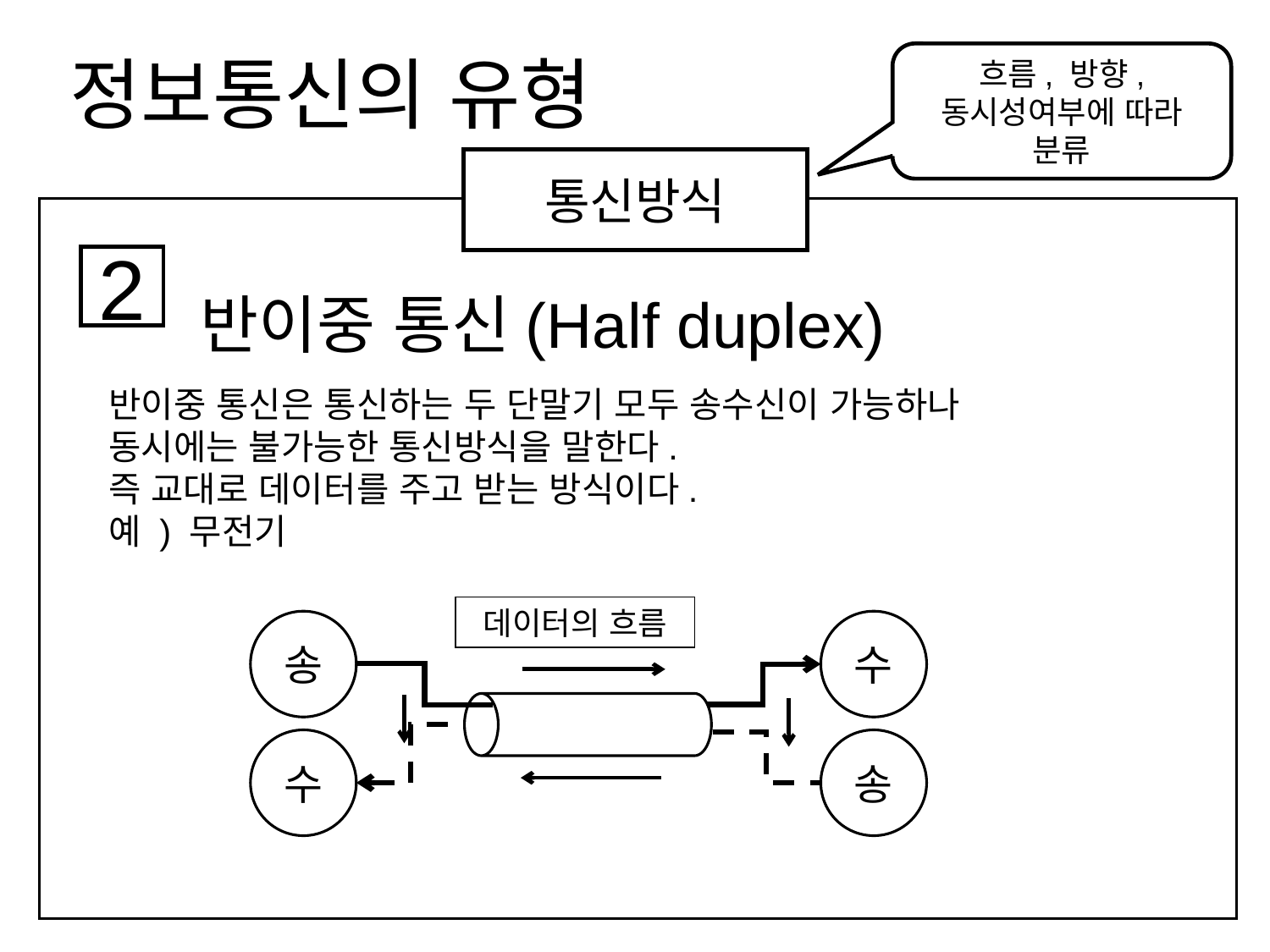

정보통신의 유형
흐름, 방향,
동시성여부에 따라
분류
통신방식

2
반이중 통신(Half duplex)
반이중 통신은 통신하는 두 단말기 모두 송수신이 가능하나
동시에는 불가능한 통신방식을 말한다.
즉 교대로 데이터를 주고 받는 방식이다.
예 ) 무전기
데이터의 흐름

송
수
수
송